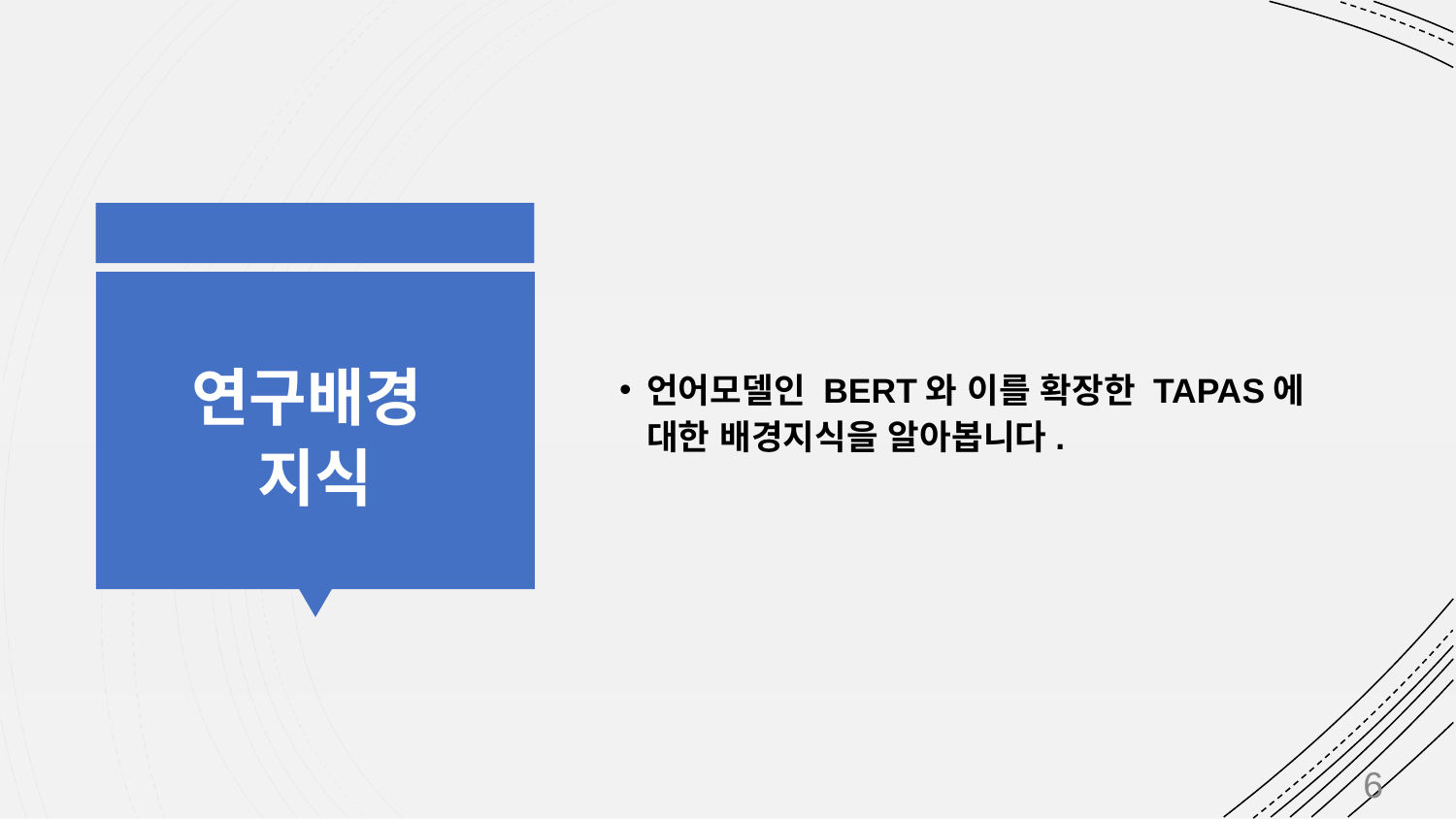

연구배경
지식

언어모델인 BERT와 이를 확장한 TAPAS에 대한 배경지식을 알아봅니다.
6